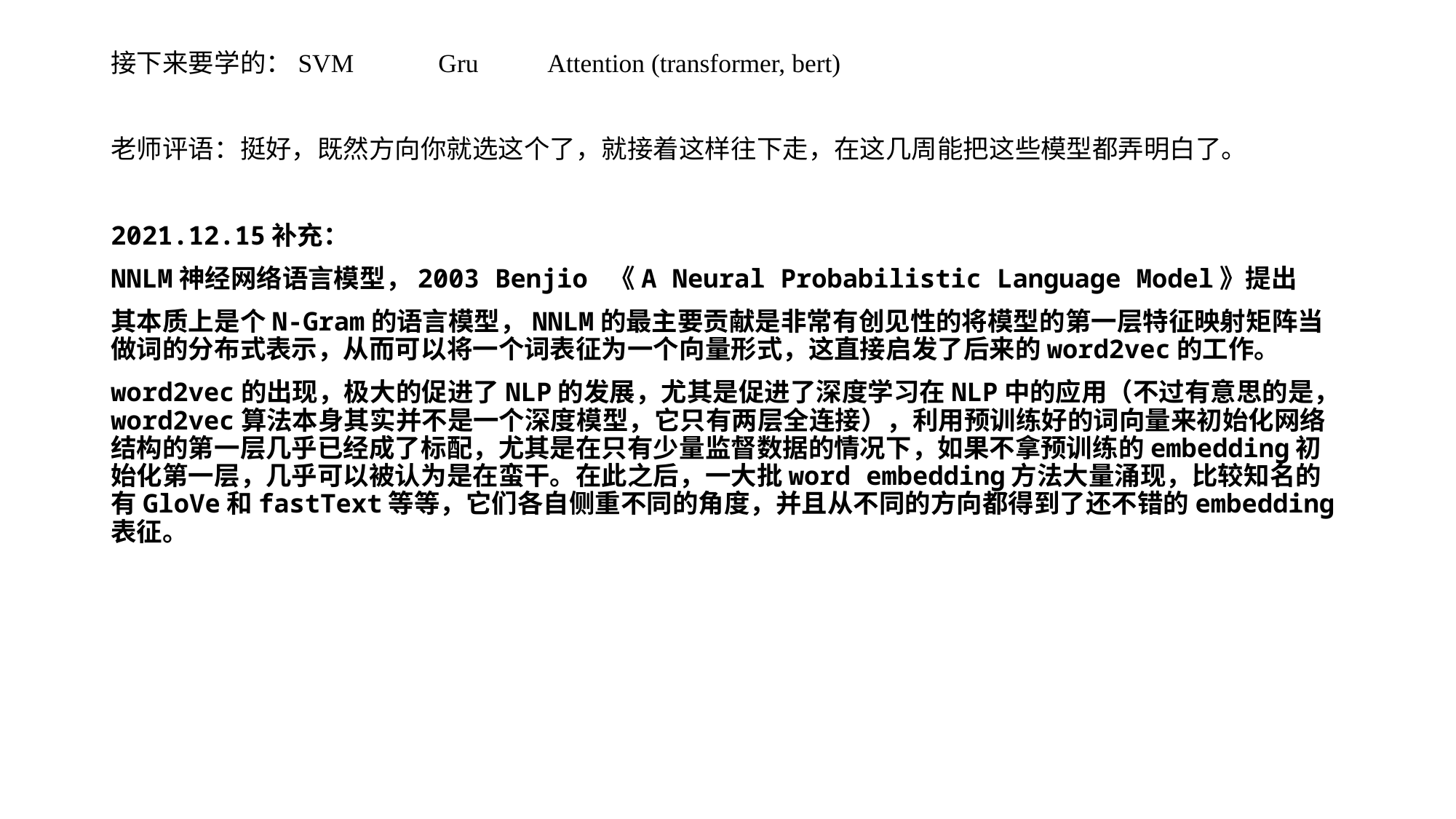

接下来要学的：SVM	Gru 	Attention (transformer, bert)

老师评语：挺好，既然方向你就选这个了，就接着这样往下走，在这几周能把这些模型都弄明白了。

2021.12.15补充：
NNLM神经网络语言模型，2003 Benjio 《A Neural Probabilistic Language Model》提出
其本质上是个N-Gram的语言模型，NNLM的最主要贡献是非常有创见性的将模型的第一层特征映射矩阵当做词的分布式表示，从而可以将一个词表征为一个向量形式，这直接启发了后来的word2vec的工作。
word2vec的出现，极大的促进了NLP的发展，尤其是促进了深度学习在NLP中的应用（不过有意思的是，word2vec算法本身其实并不是一个深度模型，它只有两层全连接），利用预训练好的词向量来初始化网络结构的第一层几乎已经成了标配，尤其是在只有少量监督数据的情况下，如果不拿预训练的embedding初始化第一层，几乎可以被认为是在蛮干。在此之后，一大批word embedding方法大量涌现，比较知名的有GloVe和fastText等等，它们各自侧重不同的角度，并且从不同的方向都得到了还不错的embedding表征。